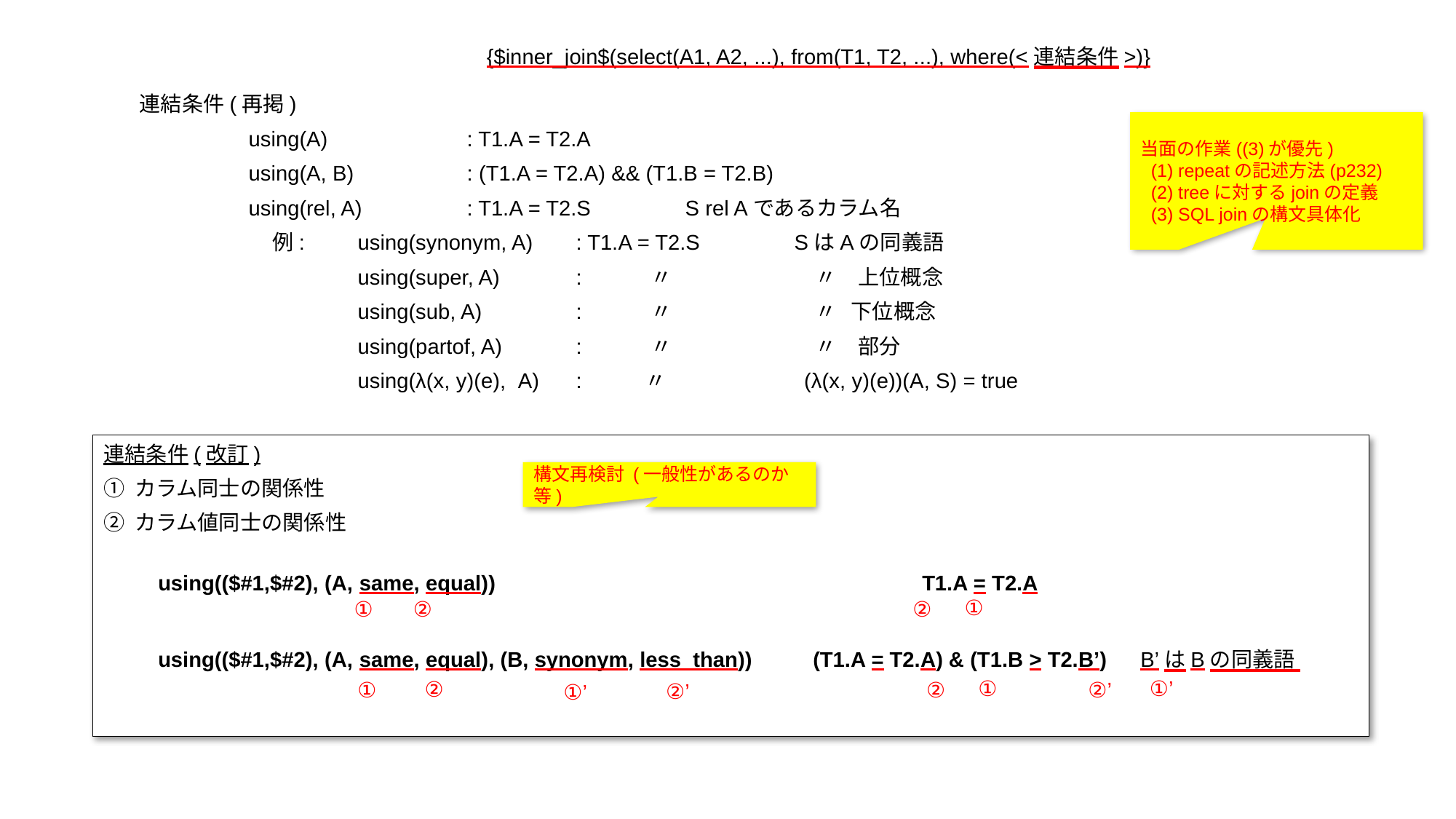

{$inner_join$(select(A1, A2, ...), from(T1, T2, ...), where(<連結条件>)}
連結条件(再掲)
	using(A)		: T1.A = T2.A
	using(A, B)		: (T1.A = T2.A) && (T1.B = T2.B)
	using(rel, A)	: T1.A = T2.S	S rel Aであるカラム名
    例:	using(synonym, A)	: T1.A = T2.S	SはAの同義語
	using(super, A)	:　　　〃		　〃　上位概念
	using(sub, A)	:　　　〃		　〃   下位概念
	using(partof, A)	:　　　〃		　〃　部分
		using(λ(x, y)(e),  A)	: 　　  〃		 (λ(x, y)(e))(A, S) = true
当面の作業((3)が優先)
  (1) repeatの記述方法(p232)
  (2) treeに対するjoinの定義
  (3) SQL joinの構文具体化
連結条件(改訂)
① カラム同士の関係性
② カラム値同士の関係性

using(($#1,$#2), (A, same, equal))				T1.A = T2.A

using(($#1,$#2), (A, same, equal), (B, synonym, less_than))	(T1.A = T2.A) & (T1.B > T2.B’)	B’はBの同義語

構文再検討 (一般性があるのか等)
①
①
②
②
①
①’
②
①
②
②’
②’
①’